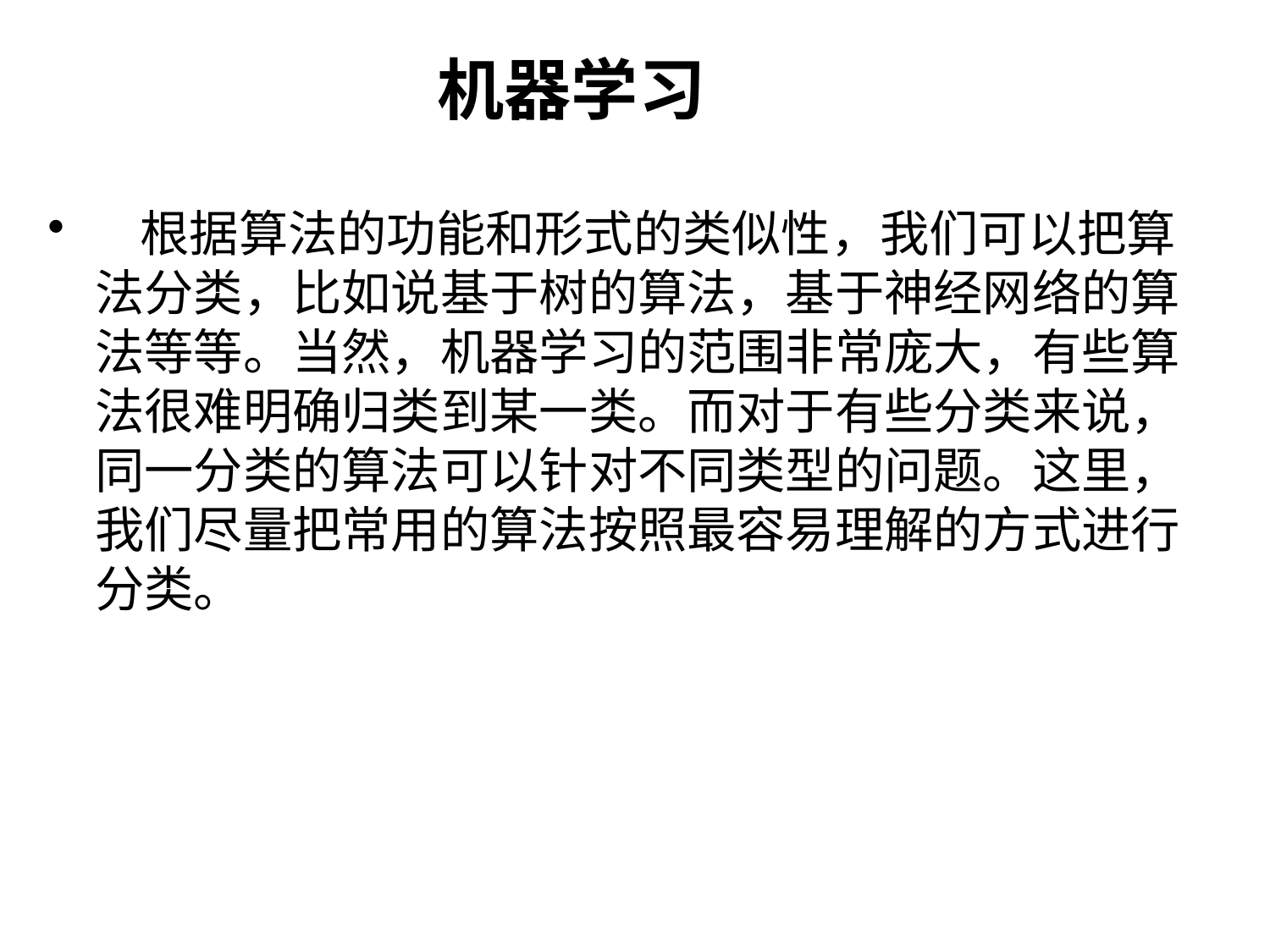

机器学习
   根据算法的功能和形式的类似性，我们可以把算法分类，比如说基于树的算法，基于神经网络的算法等等。当然，机器学习的范围非常庞大，有些算法很难明确归类到某一类。而对于有些分类来说，同一分类的算法可以针对不同类型的问题。这里，我们尽量把常用的算法按照最容易理解的方式进行分类。